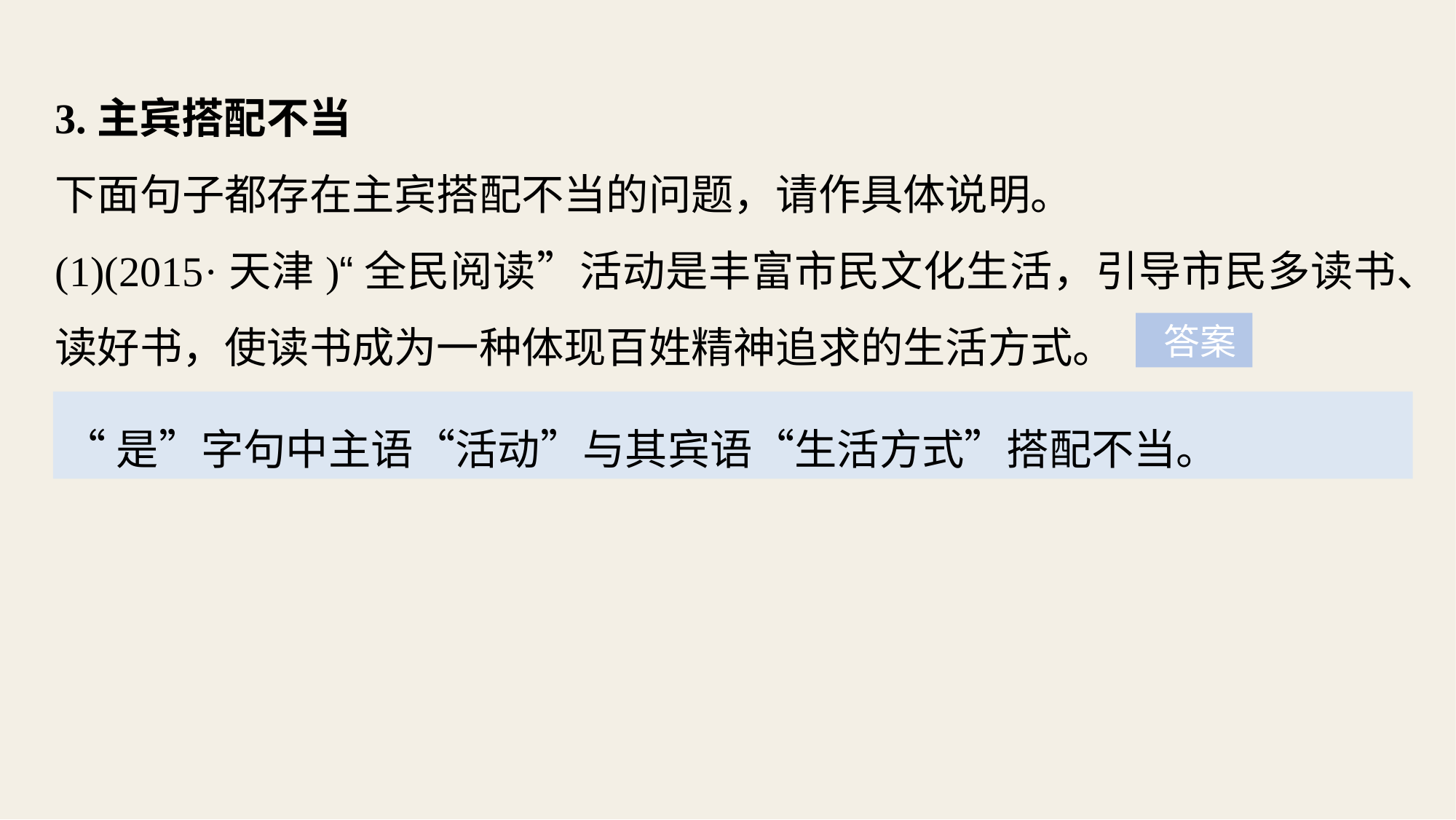

3.主宾搭配不当
下面句子都存在主宾搭配不当的问题，请作具体说明。
(1)(2015·天津)“全民阅读”活动是丰富市民文化生活，引导市民多读书、读好书，使读书成为一种体现百姓精神追求的生活方式。
 答案
“是”字句中主语“活动”与其宾语“生活方式”搭配不当。